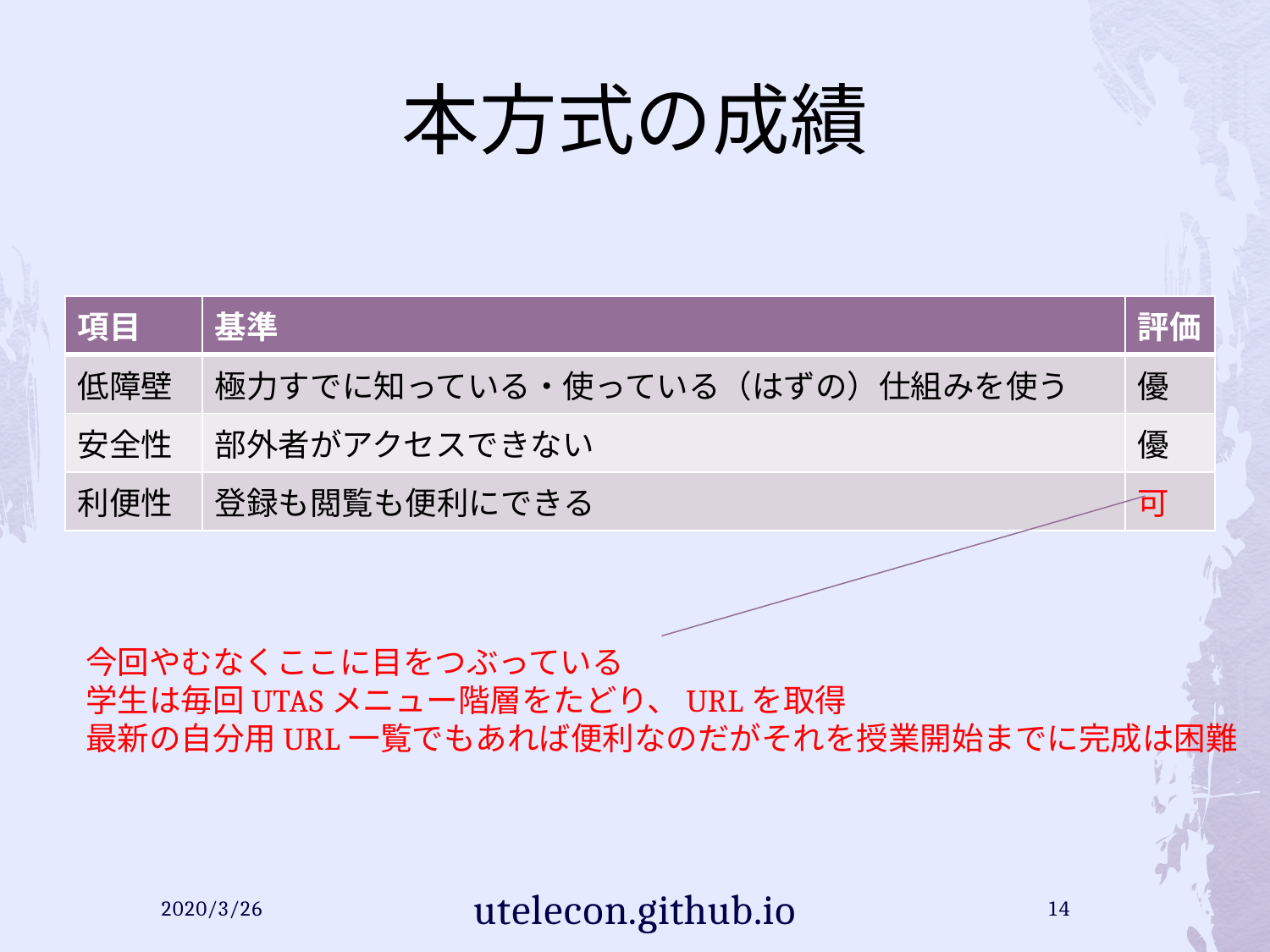

# 本方式の成績
| 項目 | 基準 | 評価 |
| --- | --- | --- |
| 低障壁 | 極力すでに知っている・使っている（はずの）仕組みを使う | 優 |
| 安全性 | 部外者がアクセスできない | 優 |
| 利便性 | 登録も閲覧も便利にできる | 可 |
今回やむなくここに目をつぶっている
学生は毎回UTASメニュー階層をたどり、URLを取得
最新の自分用URL一覧でもあれば便利なのだがそれを授業開始までに完成は困難
2020/3/26
utelecon.github.io
14